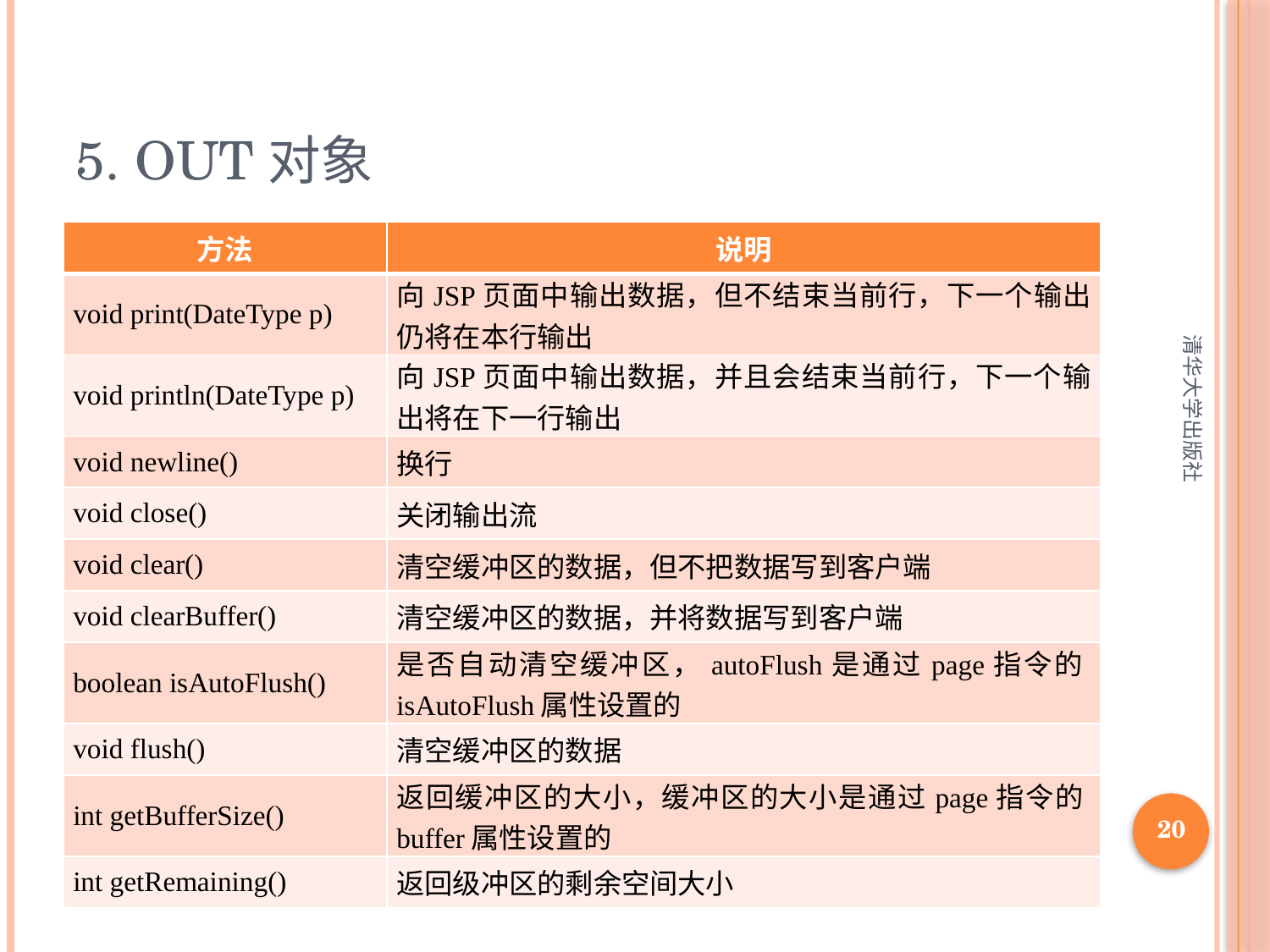

# 5. out对象
| 方法 | 说明 |
| --- | --- |
| void print(DateType p) | 向JSP页面中输出数据，但不结束当前行，下一个输出仍将在本行输出 |
| void println(DateType p) | 向JSP页面中输出数据，并且会结束当前行，下一个输出将在下一行输出 |
| void newline() | 换行 |
| void close() | 关闭输出流 |
| void clear() | 清空缓冲区的数据，但不把数据写到客户端 |
| void clearBuffer() | 清空缓冲区的数据，并将数据写到客户端 |
| boolean isAutoFlush() | 是否自动清空缓冲区，autoFlush是通过page指令的isAutoFlush属性设置的 |
| void flush() | 清空缓冲区的数据 |
| int getBufferSize() | 返回缓冲区的大小，缓冲区的大小是通过page指令的buffer属性设置的 |
| int getRemaining() | 返回级冲区的剩余空间大小 |
清华大学出版社
20